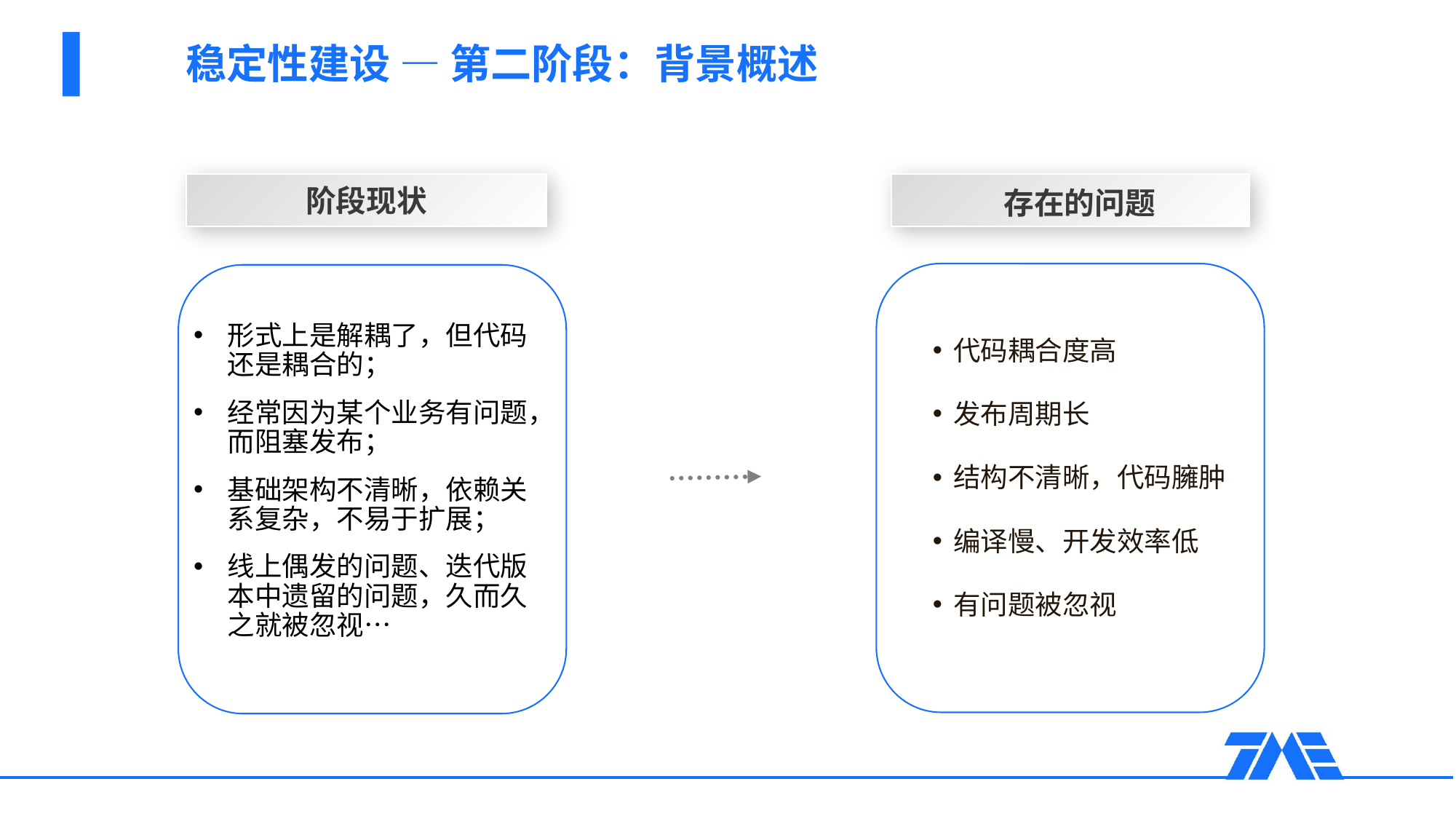

稳定性建设 — 第二阶段：背景概述

阶段现状
形式上是解耦了，但代码还是耦合的；
经常因为某个业务有问题，而阻塞发布；
基础架构不清晰，依赖关系复杂，不易于扩展；
线上偶发的问题、迭代版本中遗留的问题，久而久之就被忽视…

存在的问题
代码耦合度高
发布周期长
结构不清晰，代码臃肿
编译慢、开发效率低
有问题被忽视